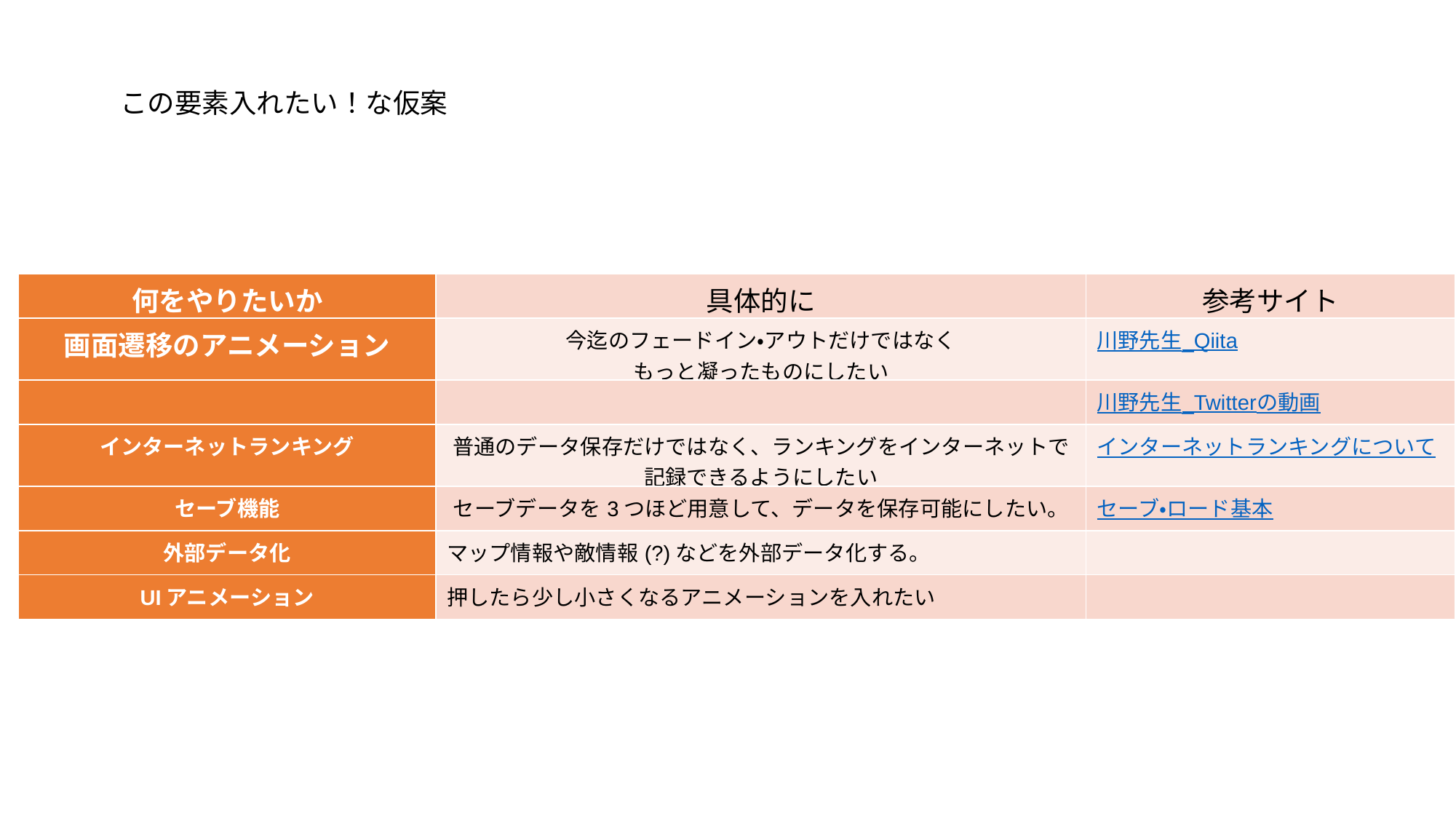

この要素入れたい！な仮案
| 何をやりたいか | 具体的に | 参考サイト |
| --- | --- | --- |
| 画面遷移のアニメーション | 今迄のフェードイン・アウトだけではなく もっと凝ったものにしたい | 川野先生\_Qiita |
|  |  | 川野先生\_Twitterの動画 |
| インターネットランキング | 普通のデータ保存だけではなく、ランキングをインターネットで記録できるようにしたい | インターネットランキングについて |
| セーブ機能 | セーブデータを3つほど用意して、データを保存可能にしたい。 | セーブ・ロード基本 |
| 外部データ化 | マップ情報や敵情報(?)などを外部データ化する。 |  |
| UIアニメーション | 押したら少し小さくなるアニメーションを入れたい |  |